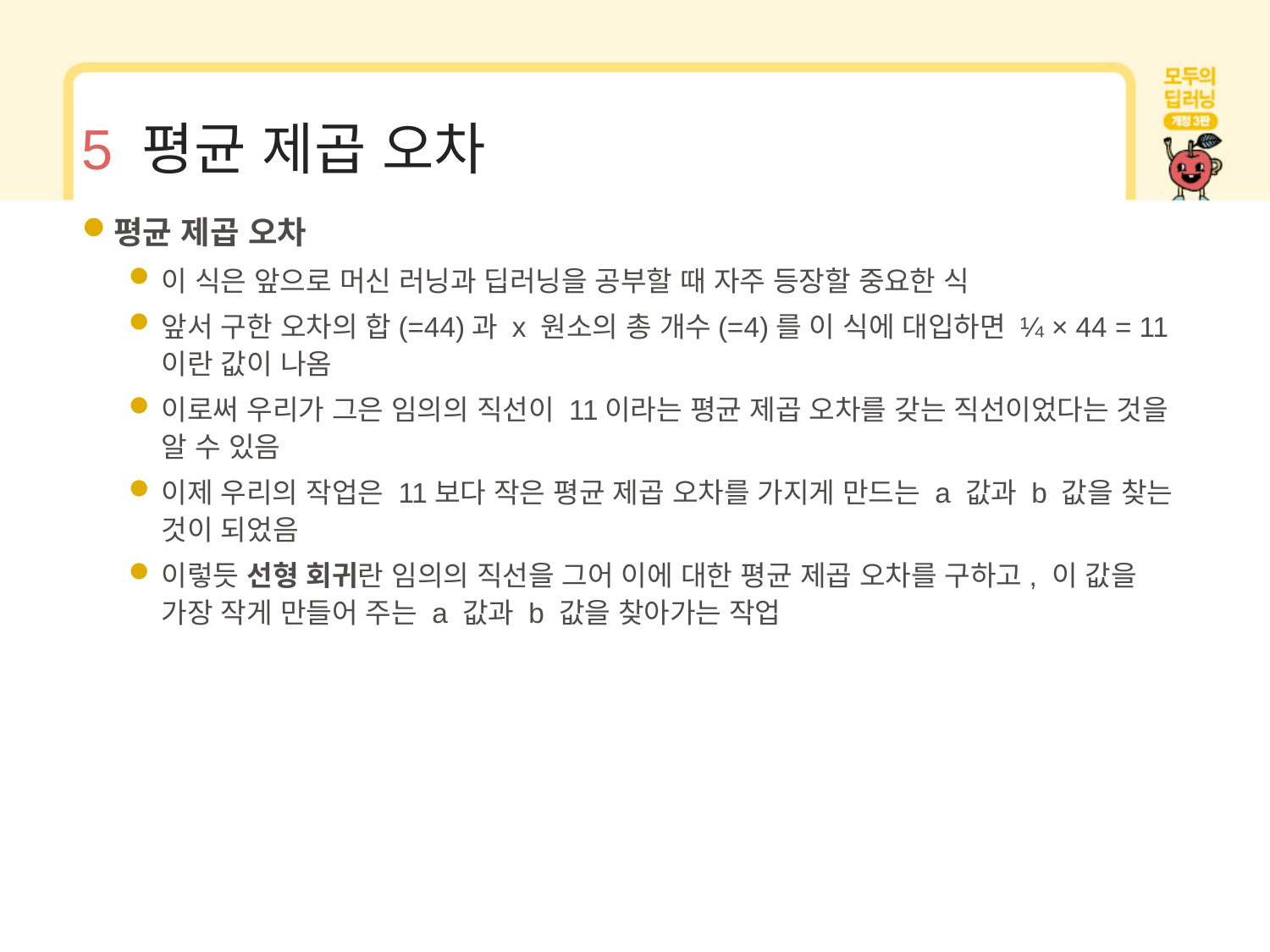

# 5 평균 제곱 오차
평균 제곱 오차
이 식은 앞으로 머신 러닝과 딥러닝을 공부할 때 자주 등장할 중요한 식
앞서 구한 오차의 합(=44)과 x 원소의 총 개수(=4)를 이 식에 대입하면 ¼ × 44 = 11이란 값이 나옴
이로써 우리가 그은 임의의 직선이 11이라는 평균 제곱 오차를 갖는 직선이었다는 것을 알 수 있음
이제 우리의 작업은 11보다 작은 평균 제곱 오차를 가지게 만드는 a 값과 b 값을 찾는 것이 되었음
이렇듯 선형 회귀란 임의의 직선을 그어 이에 대한 평균 제곱 오차를 구하고, 이 값을 가장 작게 만들어 주는 a 값과 b 값을 찾아가는 작업